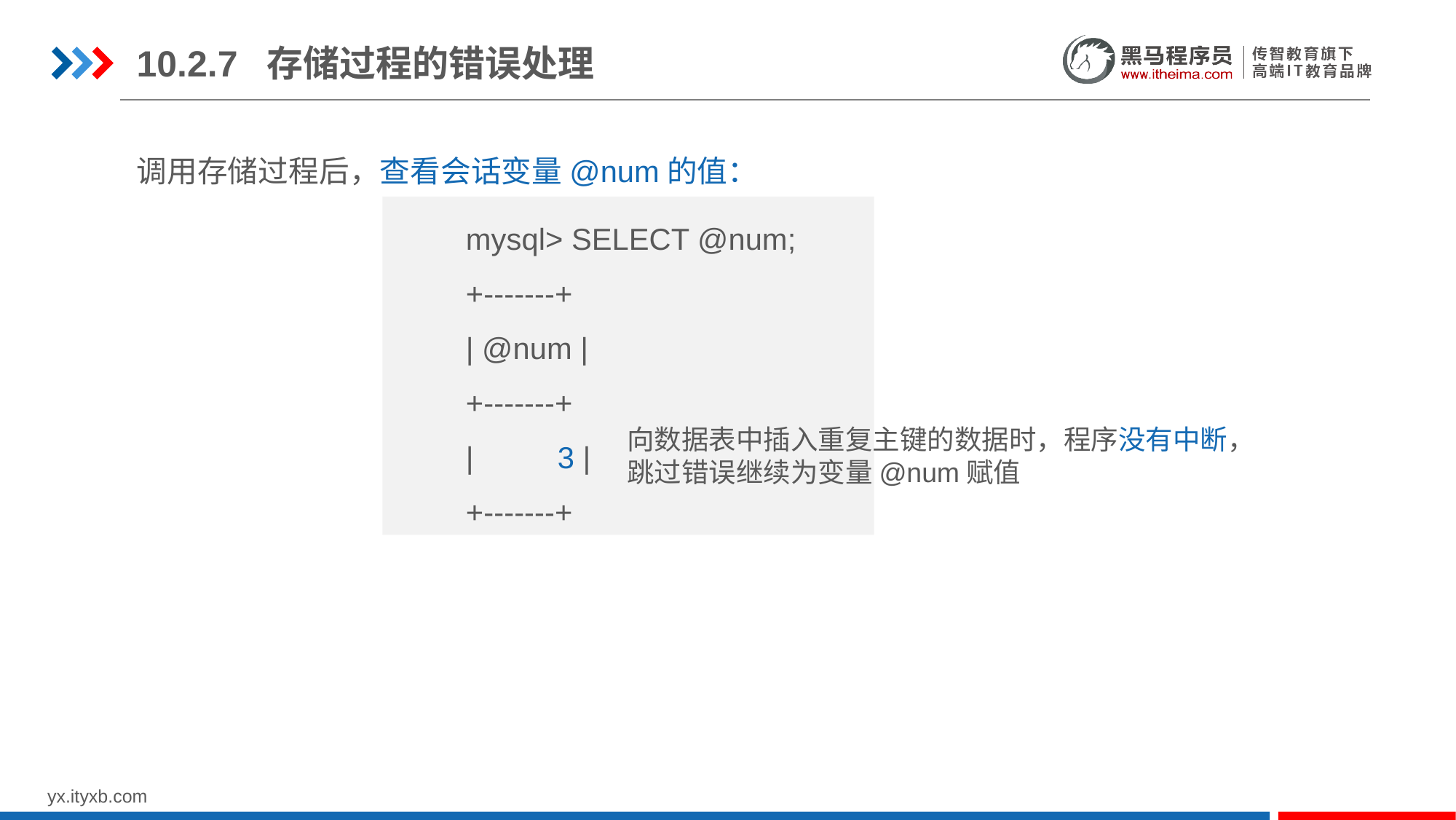

10.2.7  存储过程的错误处理
调用存储过程后，查看会话变量@num的值：
mysql> SELECT @num;
+-------+
| @num |
+-------+
|          3 |
+-------+
向数据表中插入重复主键的数据时，程序没有中断，跳过错误继续为变量@num赋值